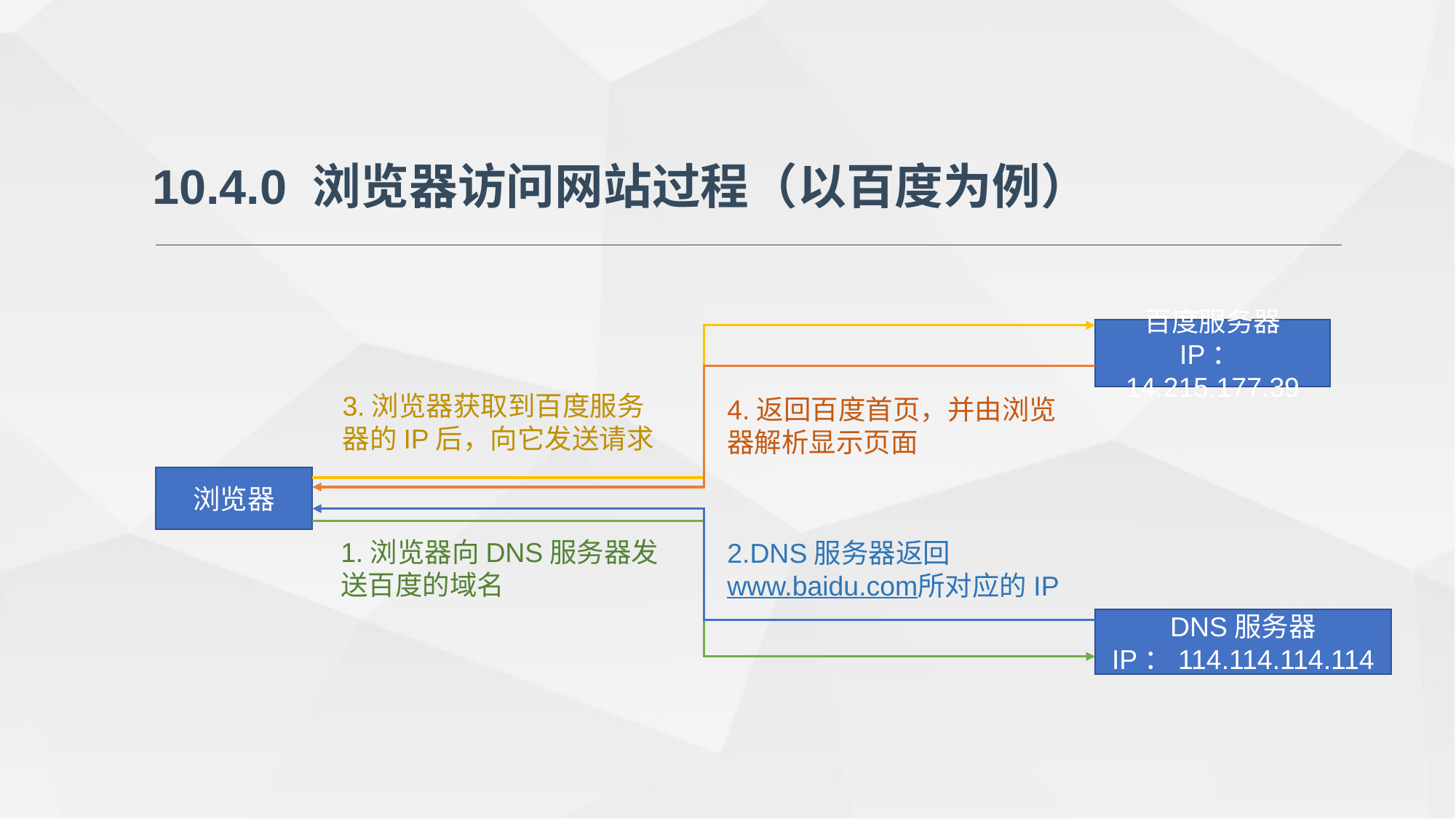

10.4.0 浏览器访问网站过程（以百度为例）
百度服务器
IP：14.215.177.39
3.浏览器获取到百度服务器的IP后，向它发送请求
4.返回百度首页，并由浏览器解析显示页面
浏览器
1.浏览器向DNS服务器发送百度的域名
2.DNS服务器返回www.baidu.com所对应的IP
DNS服务器
IP：114.114.114.114